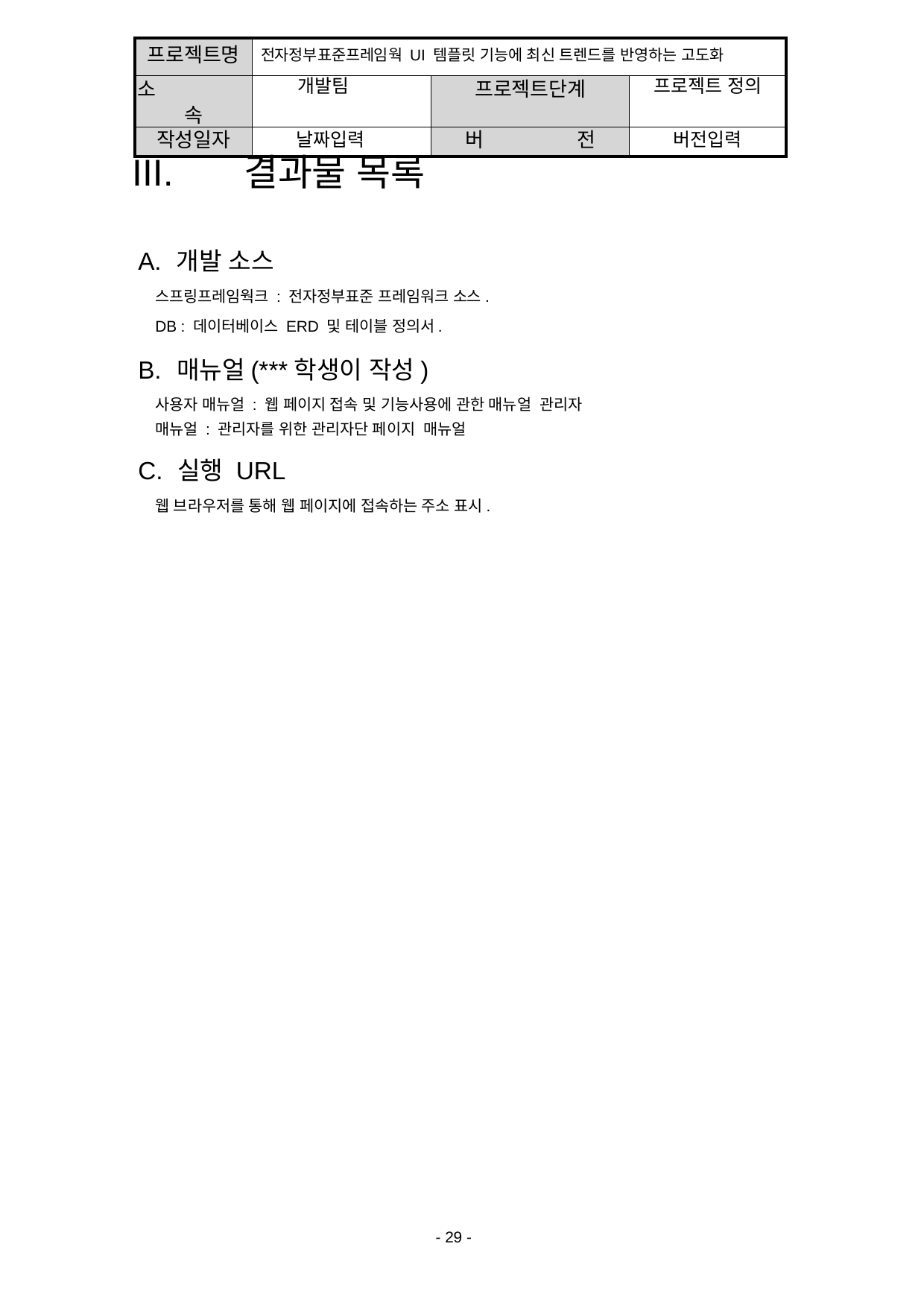

| 프로젝트명 | 전자정부표준프레임웍 UI 템플릿 기능에 최신 트렌드를 반영하는 고도화 |  |  |
| --- | --- | --- | --- |
| 소 속 | 개발팀 | 프로젝트단계 | 프로젝트 정의 |
| 작성일자 | 날짜입력 | 버 전 | 버전입력 |
# III.	결과물 목록
개발 소스
스프링프레임웍크 : 전자정부표준 프레임워크 소스.
DB : 데이터베이스 ERD 및 테이블 정의서.

매뉴얼(***학생이 작성)
사용자 매뉴얼 : 웹 페이지 접속 및 기능사용에 관한 매뉴얼  관리자 매뉴얼 : 관리자를 위한 관리자단 페이지  매뉴얼

실행 URL
웹 브라우저를 통해 웹 페이지에 접속하는 주소 표시.

- 29 -